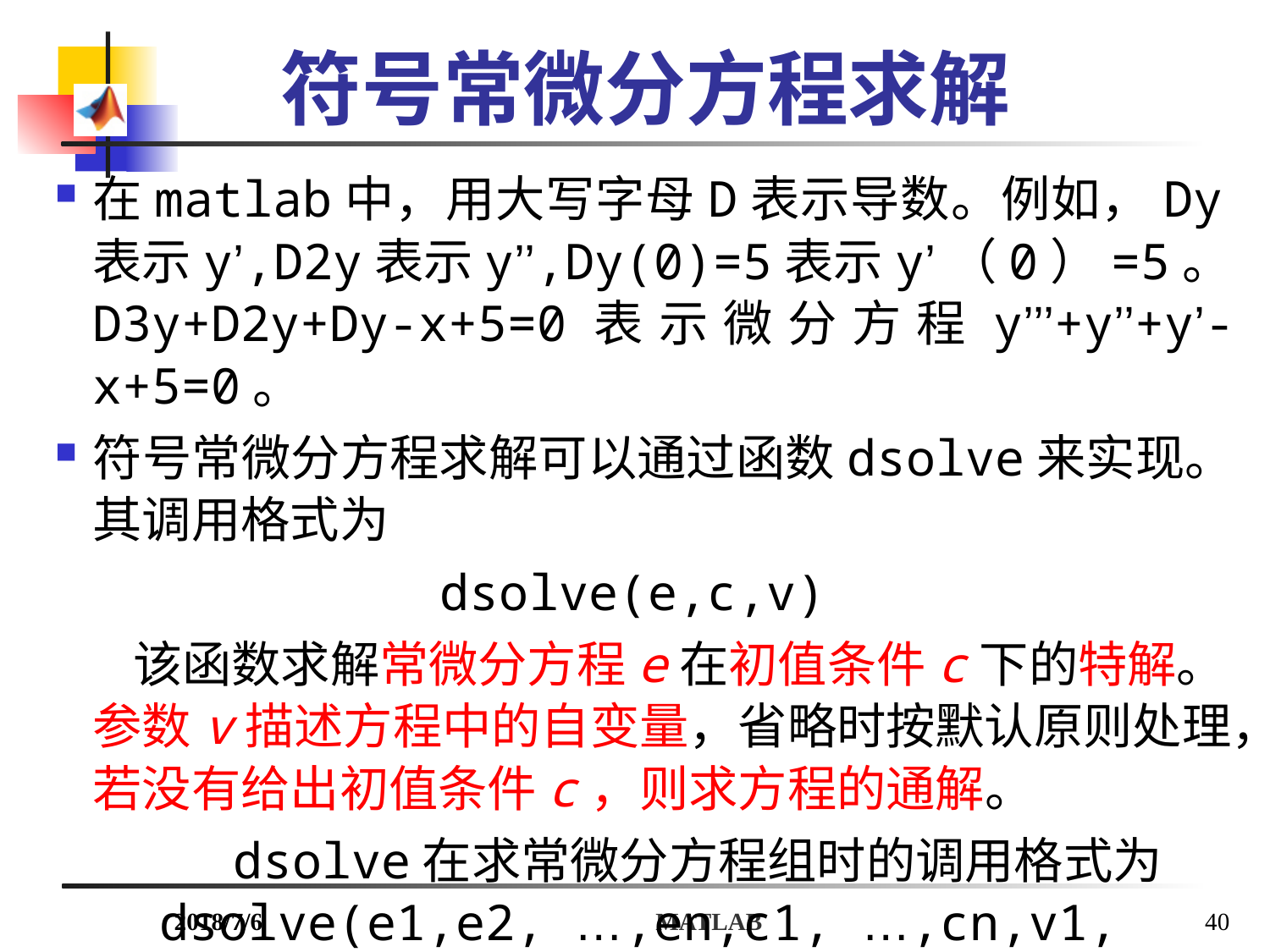

符号常微分方程求解
在matlab中，用大写字母D表示导数。例如，Dy表示y’,D2y表示y’’,Dy(0)=5表示y’（0）=5。D3y+D2y+Dy-x+5=0表示微分方程y’’’+y’’+y’-x+5=0。
符号常微分方程求解可以通过函数dsolve来实现。其调用格式为
             dsolve(e,c,v)
      该函数求解常微分方程e在初值条件c下的特解。参数v描述方程中的自变量，省略时按默认原则处理，若没有给出初值条件c，则求方程的通解。
      dsolve在求常微分方程组时的调用格式为            dsolve(e1,e2, …,en,c1, …,cn,v1, …,vn)
2018/7/6
MATLAB
40